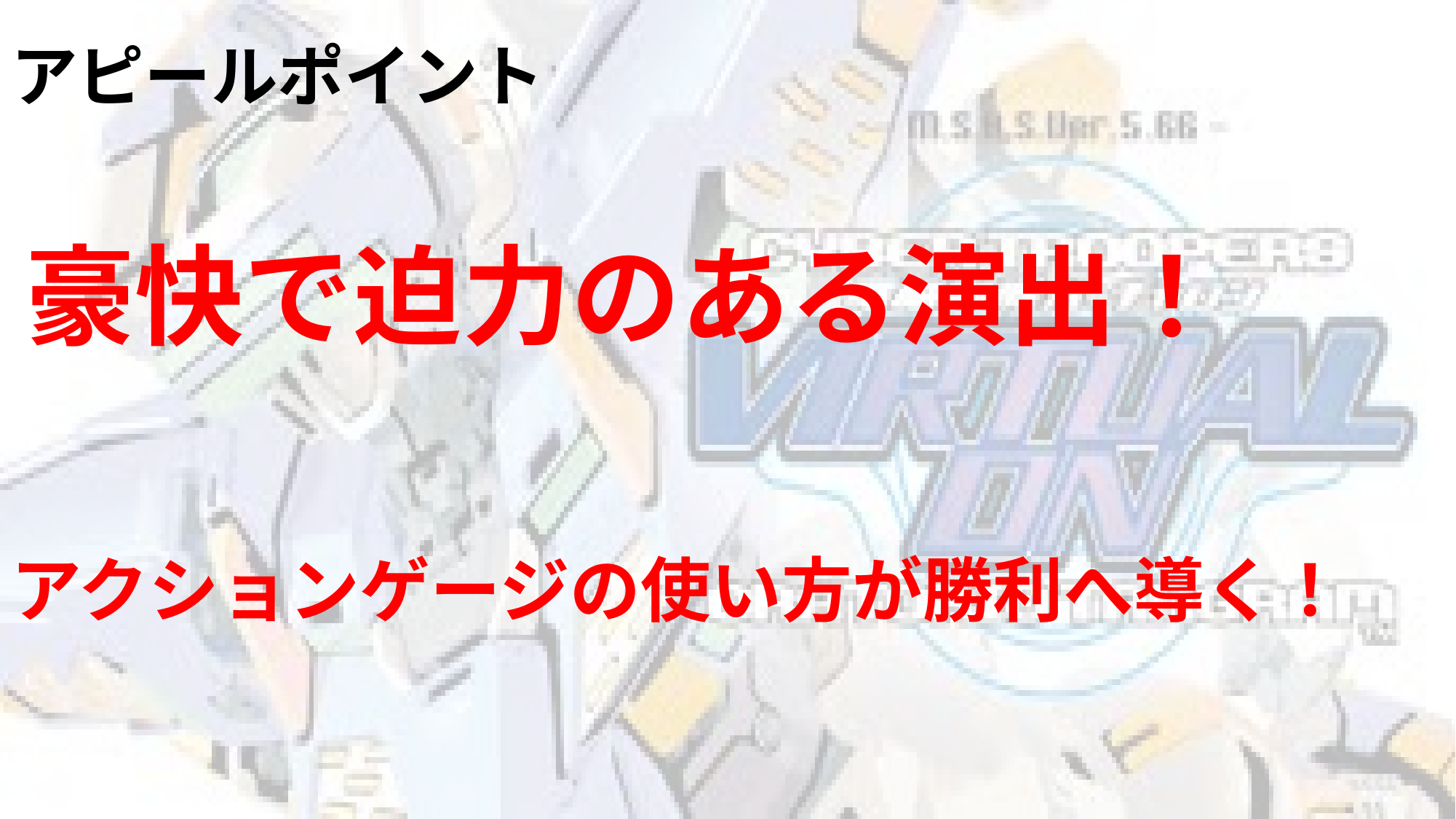

# アピールポイント
豪快で迫力のある演出！

アクションゲージの使い方が勝利へ導く！